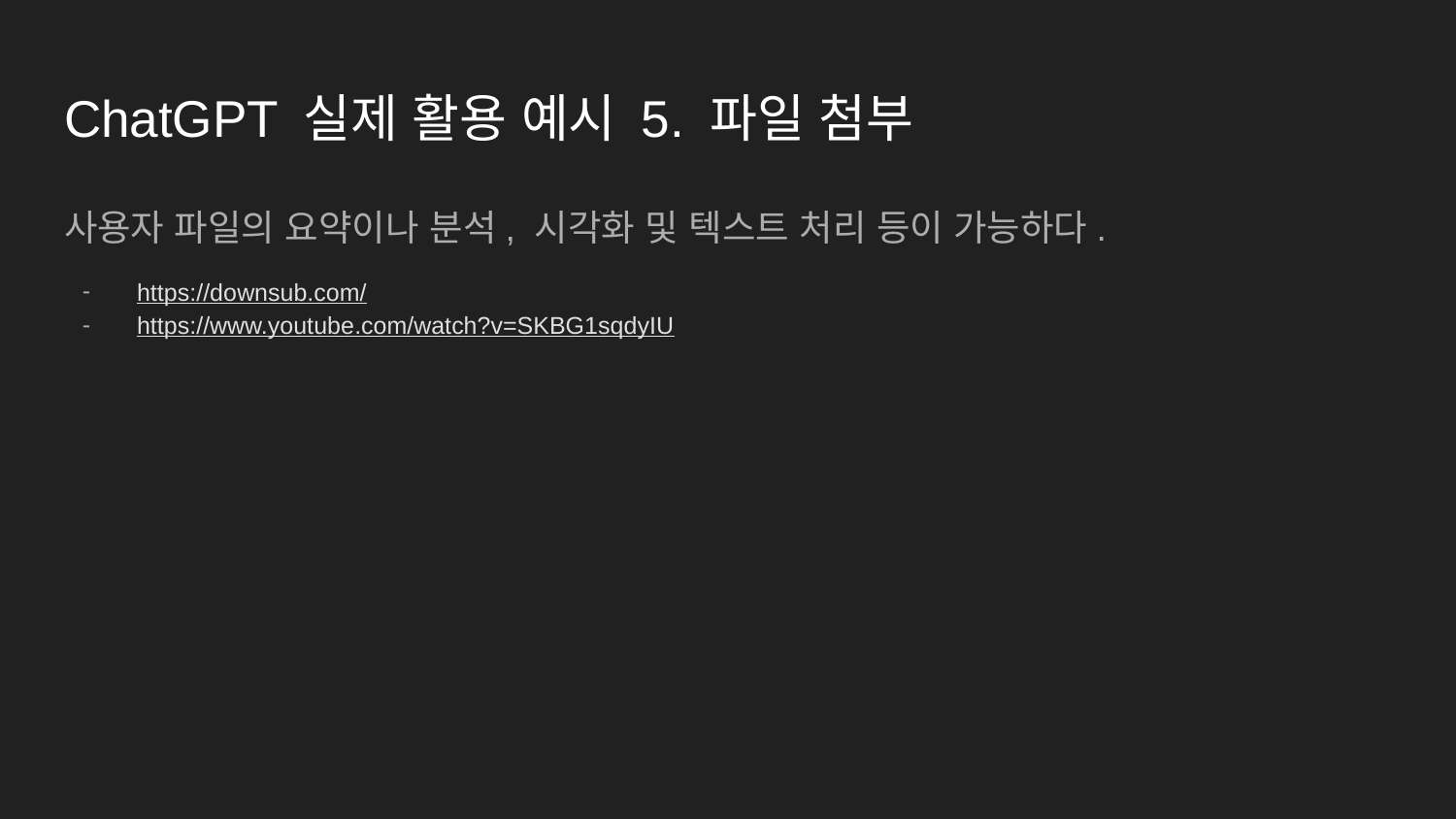

# ChatGPT 실제 활용 예시 5. 파일 첨부
사용자 파일의 요약이나 분석, 시각화 및 텍스트 처리 등이 가능하다.
https://downsub.com/
https://www.youtube.com/watch?v=SKBG1sqdyIU